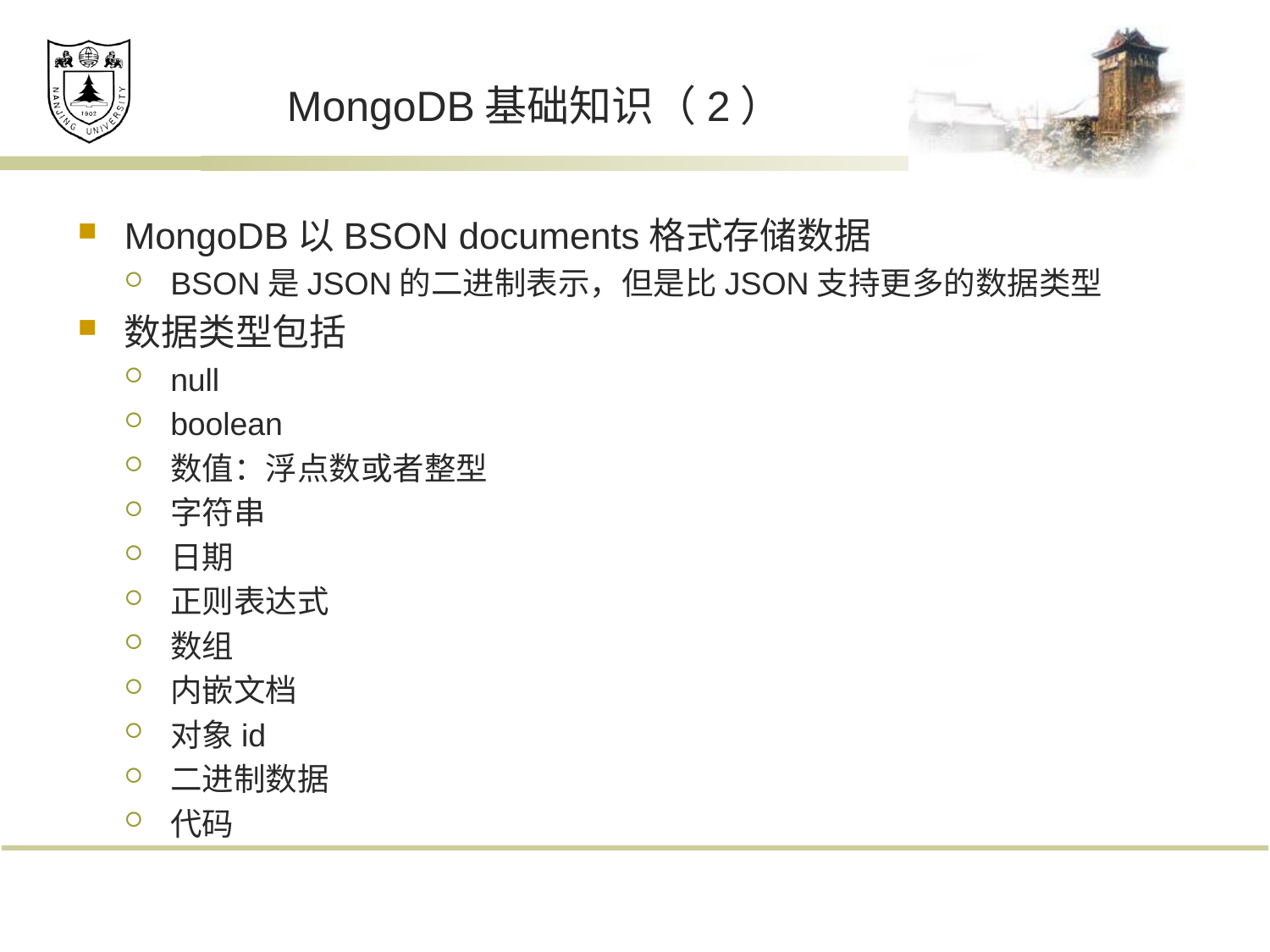

# MongoDB基础知识（2）
MongoDB以BSON documents格式存储数据
BSON是JSON的二进制表示，但是比JSON支持更多的数据类型
数据类型包括
null
boolean
数值：浮点数或者整型
字符串
日期
正则表达式
数组
内嵌文档
对象id
二进制数据
代码